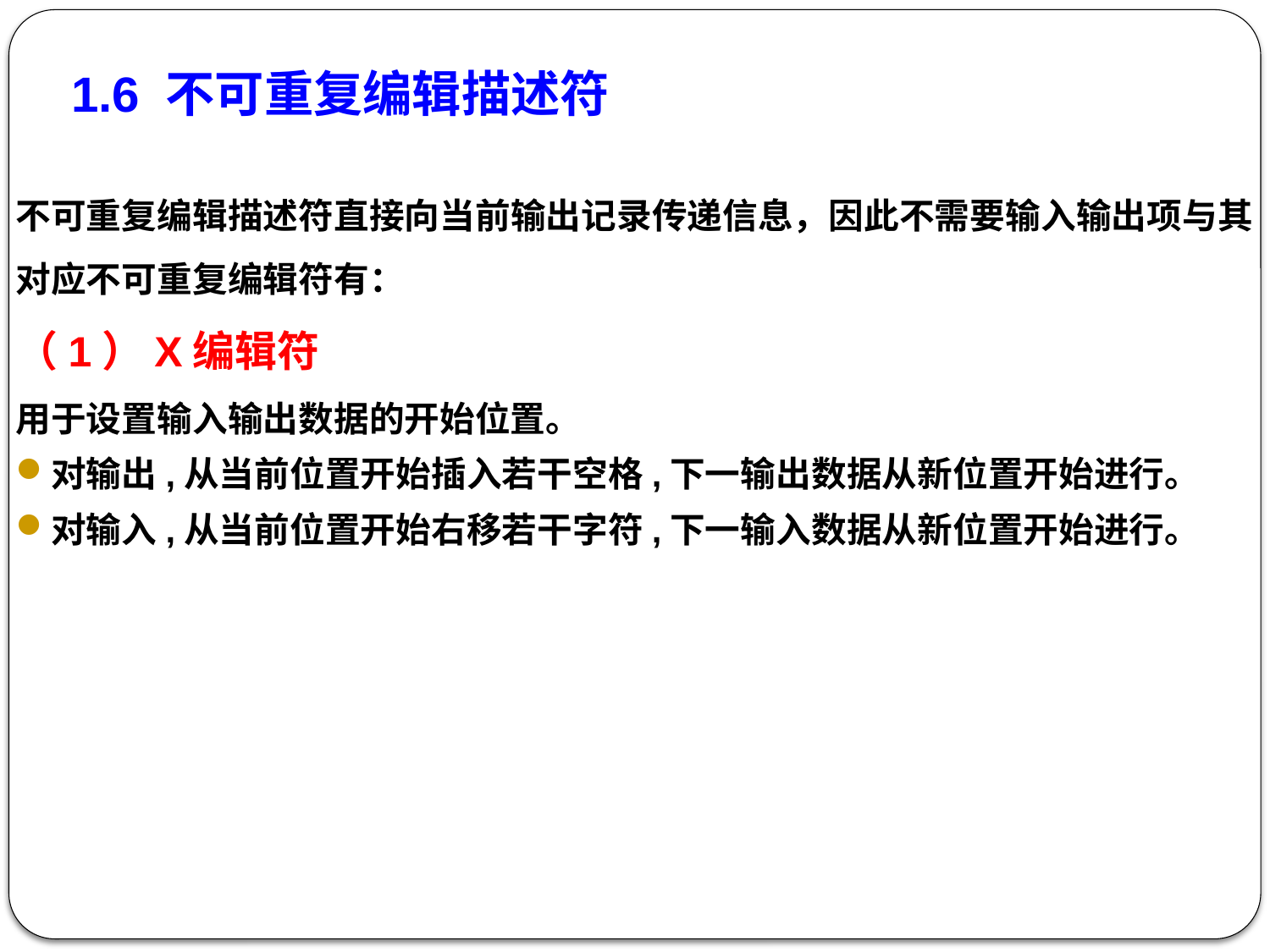

1.6 不可重复编辑描述符
不可重复编辑描述符直接向当前输出记录传递信息，因此不需要输入输出项与其
对应不可重复编辑符有：
（1）X编辑符
用于设置输入输出数据的开始位置。
对输出,从当前位置开始插入若干空格,下一输出数据从新位置开始进行。
对输入,从当前位置开始右移若干字符,下一输入数据从新位置开始进行。